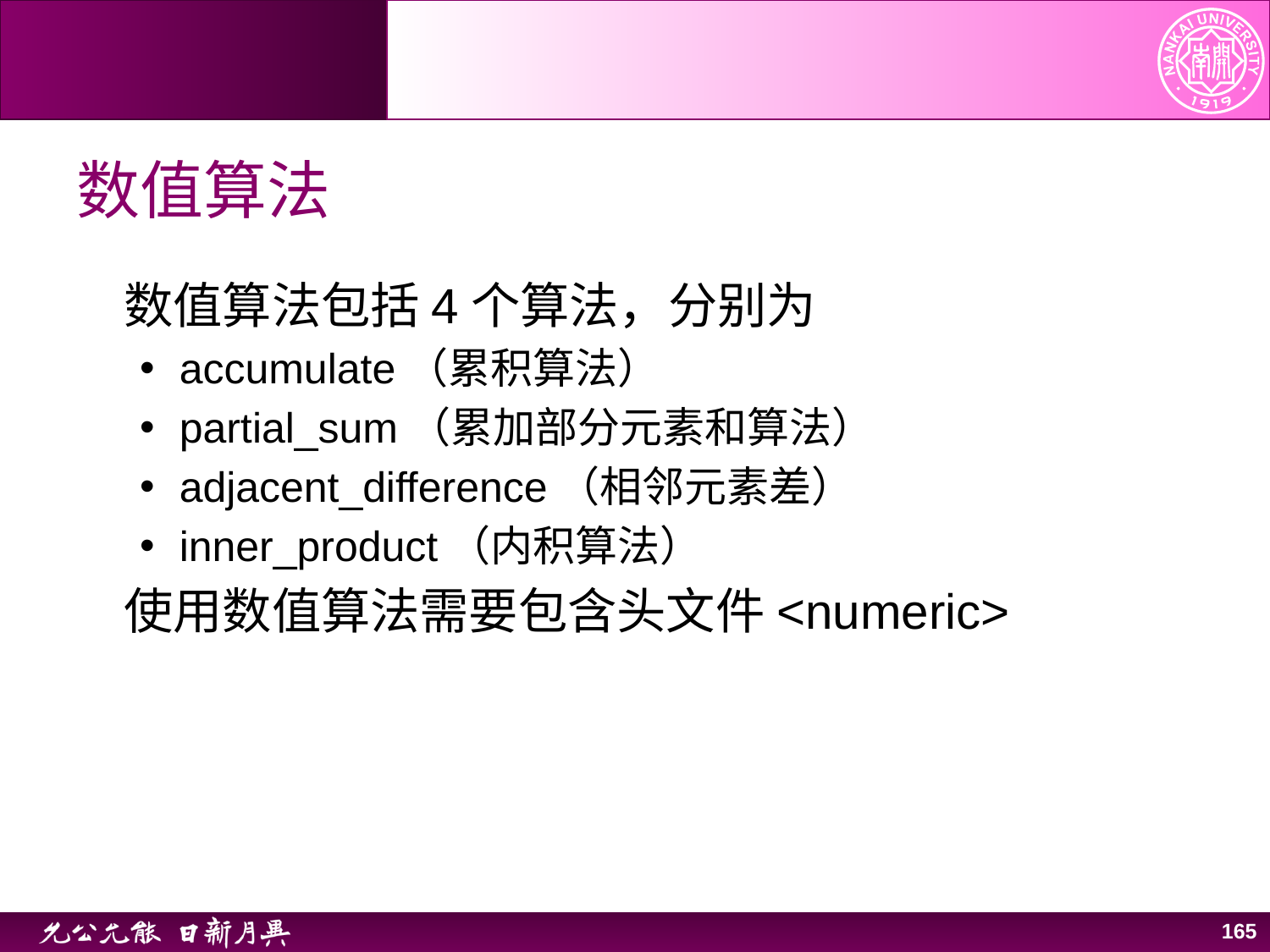

# 数值算法
数值算法包括4个算法，分别为
accumulate（累积算法）
partial_sum（累加部分元素和算法）
adjacent_difference（相邻元素差）
inner_product（内积算法）
使用数值算法需要包含头文件<numeric>

165